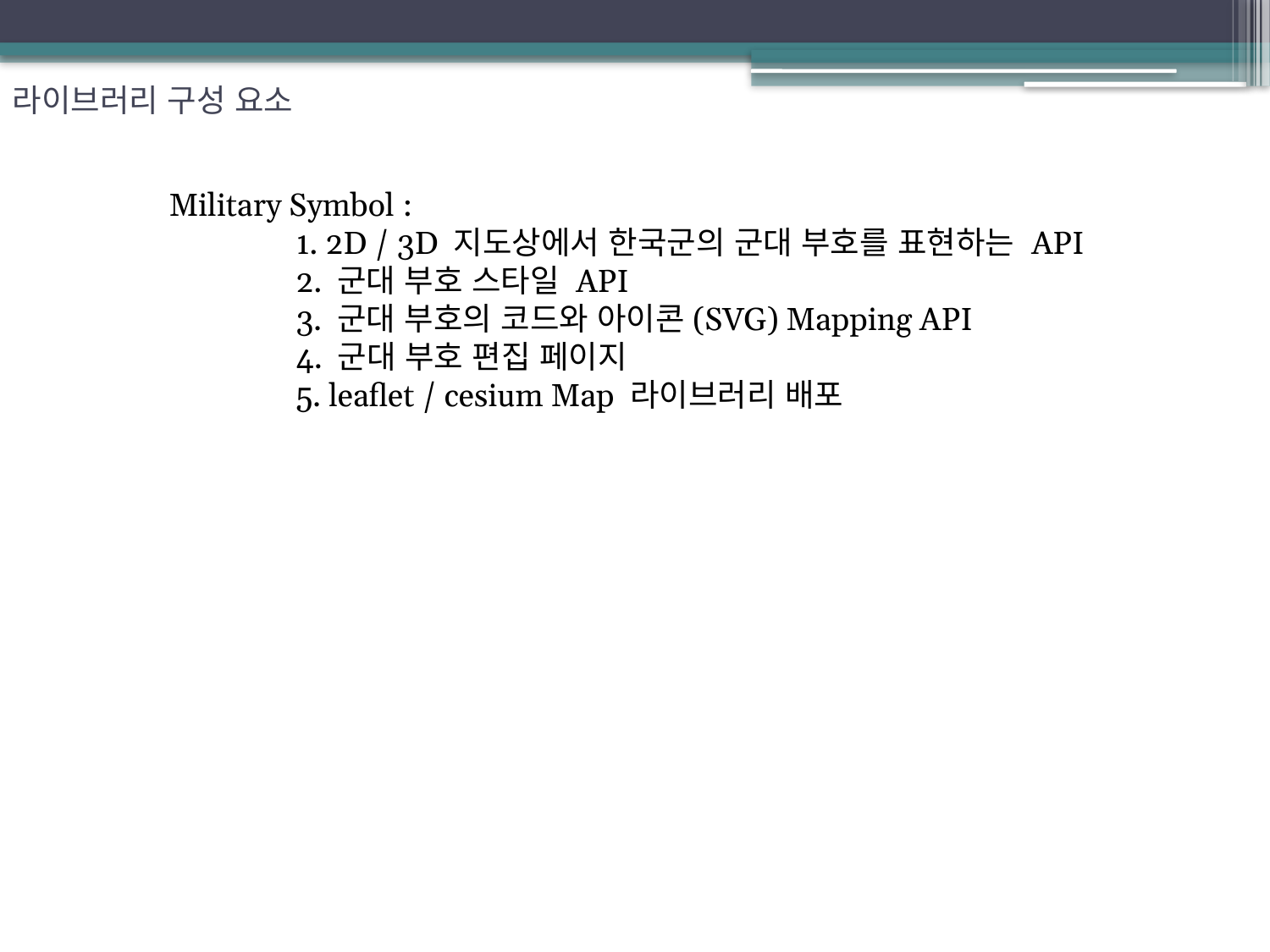

라이브러리 구성 요소
Military Symbol :
	1. 2D / 3D 지도상에서 한국군의 군대 부호를 표현하는 API
	2. 군대 부호 스타일 API
	3. 군대 부호의 코드와 아이콘(SVG) Mapping API
	4. 군대 부호 편집 페이지
	5. leaflet / cesium Map 라이브러리 배포